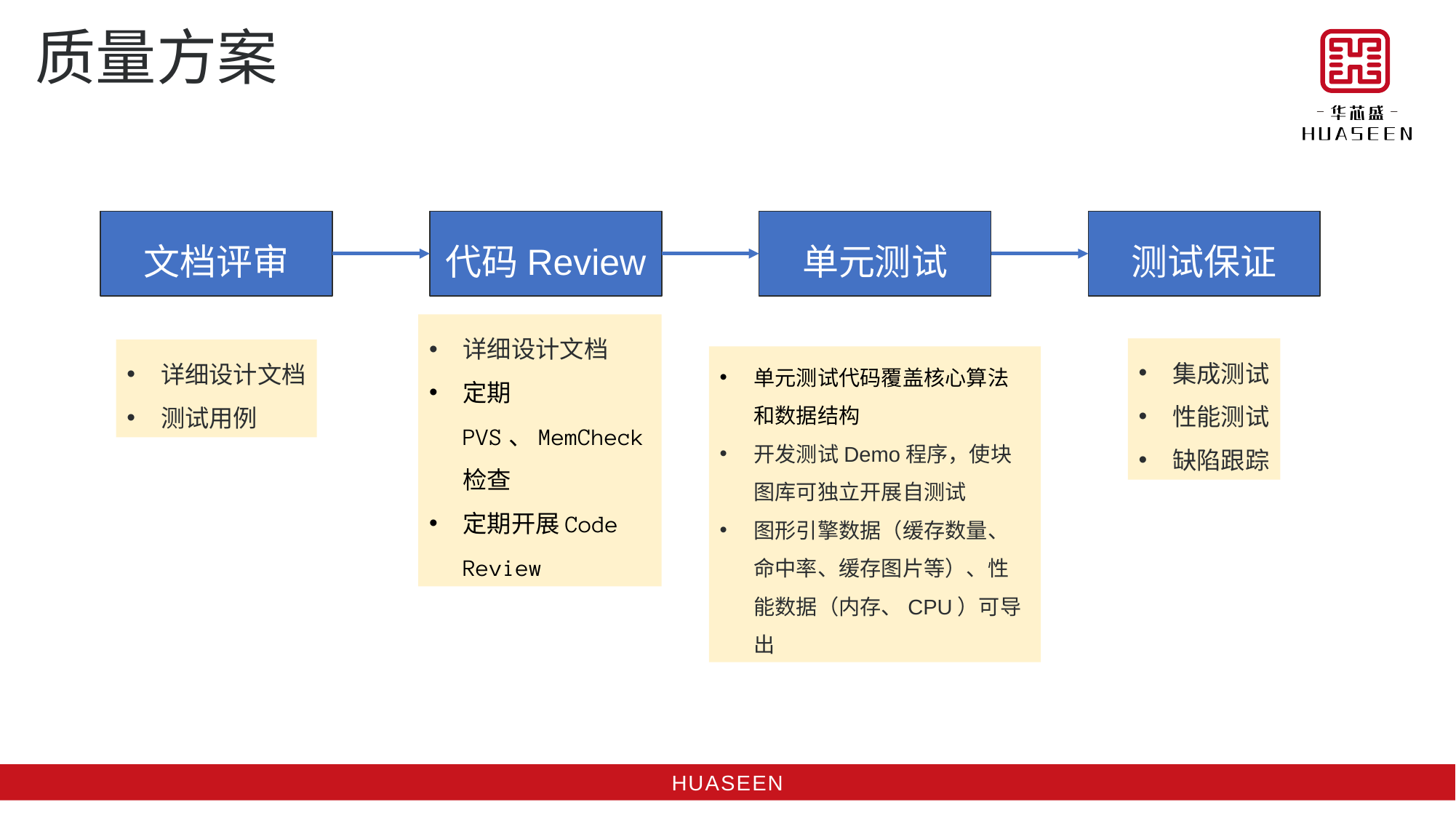

质量方案
文档评审
代码Review
单元测试
测试保证
详细设计文档
定期PVS、MemCheck检查
定期开展Code Review
集成测试
性能测试
缺陷跟踪
详细设计文档
测试用例
单元测试代码覆盖核心算法和数据结构
开发测试Demo程序，使块图库可独立开展自测试
图形引擎数据（缓存数量、命中率、缓存图片等）、性能数据（内存、CPU）可导出